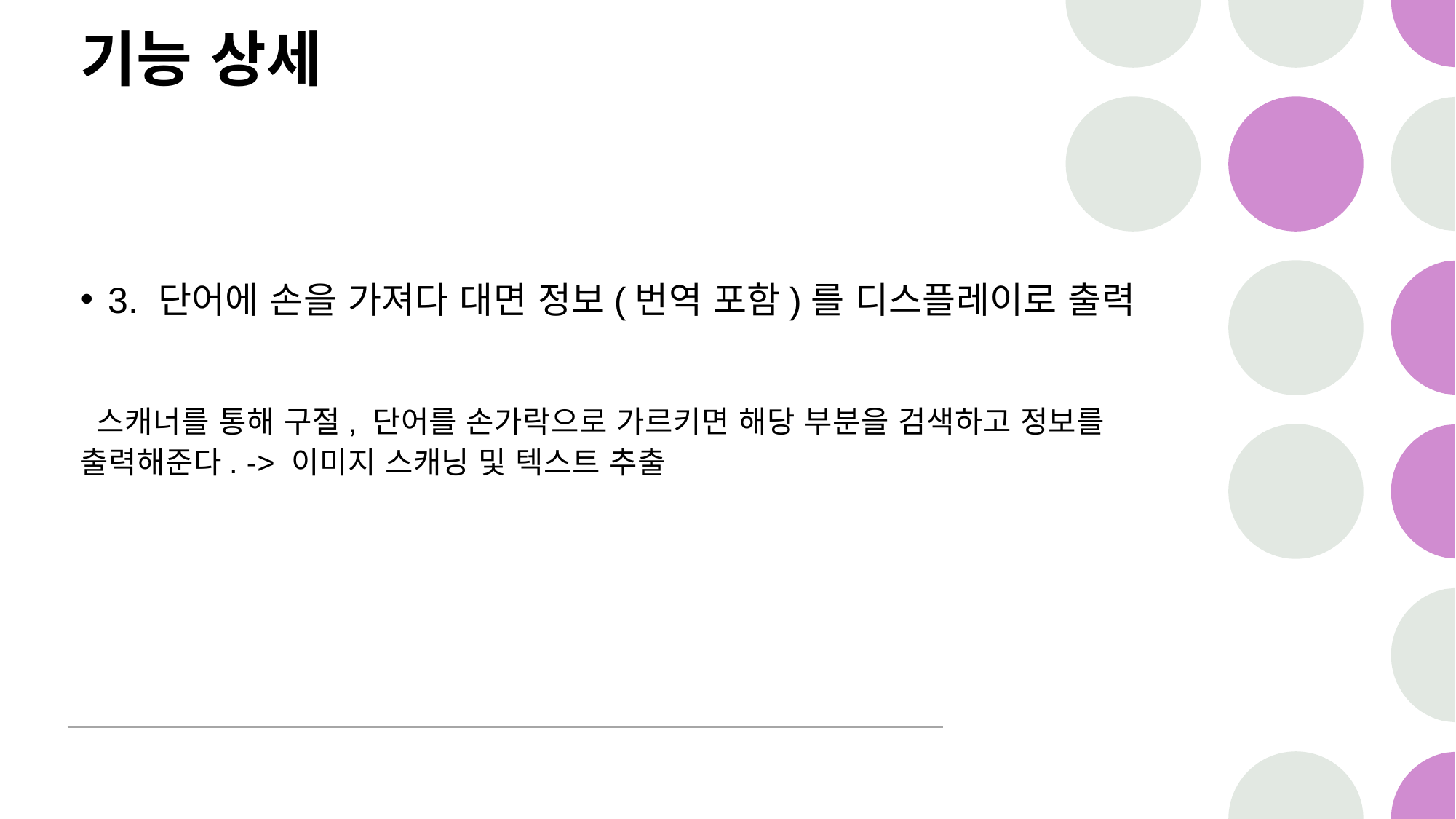

# 기능 상세
3. 단어에 손을 가져다 대면 정보(번역 포함)를 디스플레이로 출력

 스캐너를 통해 구절, 단어를 손가락으로 가르키면 해당 부분을 검색하고 정보를  출력해준다. -> 이미지 스캐닝 및 텍스트 추출